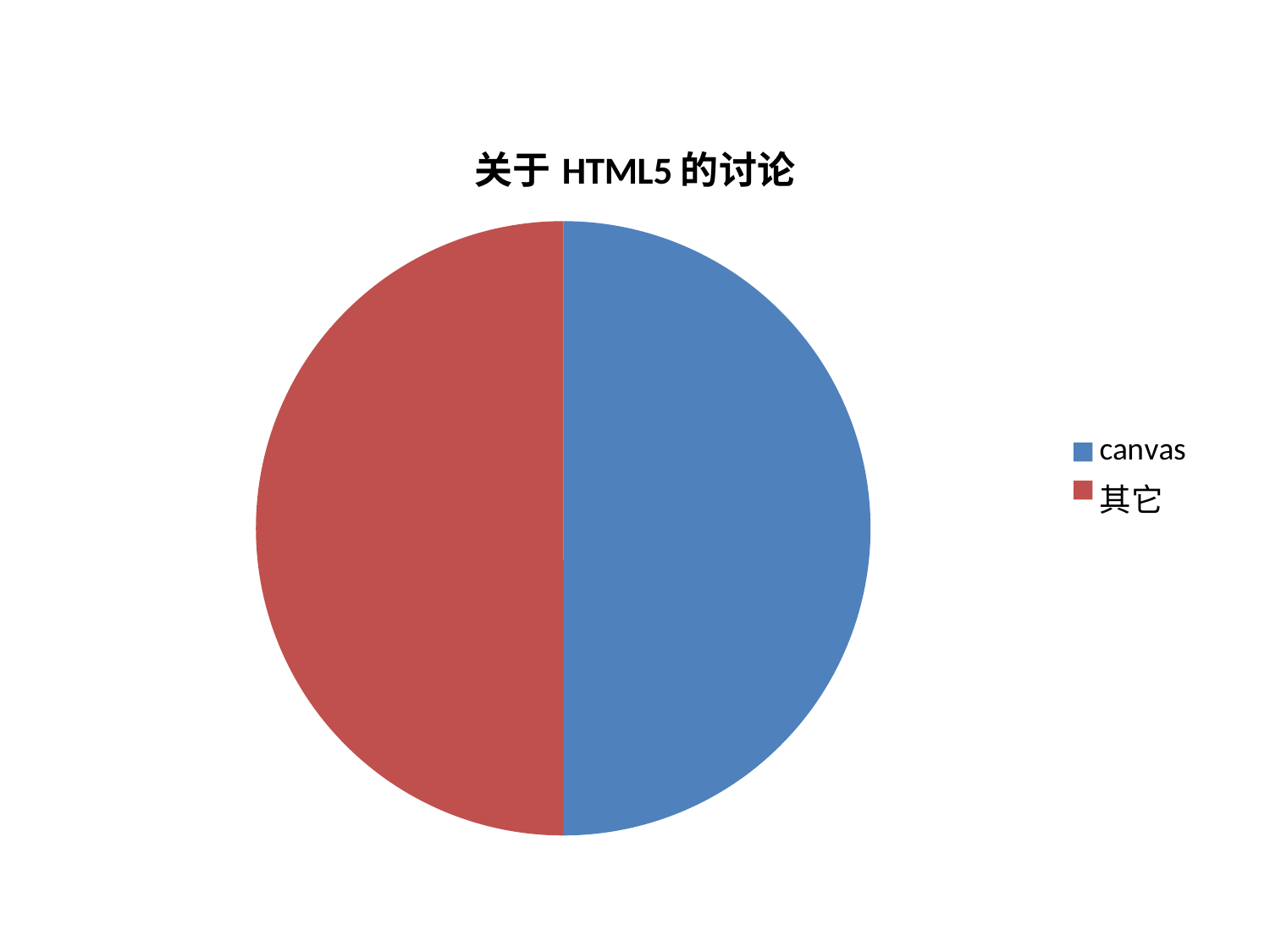

### Chart: 关于HTML5的讨论

| Category | 销售额 |
|---|---|
| canvas | 50.0 |
| 其它 | 50.0 |